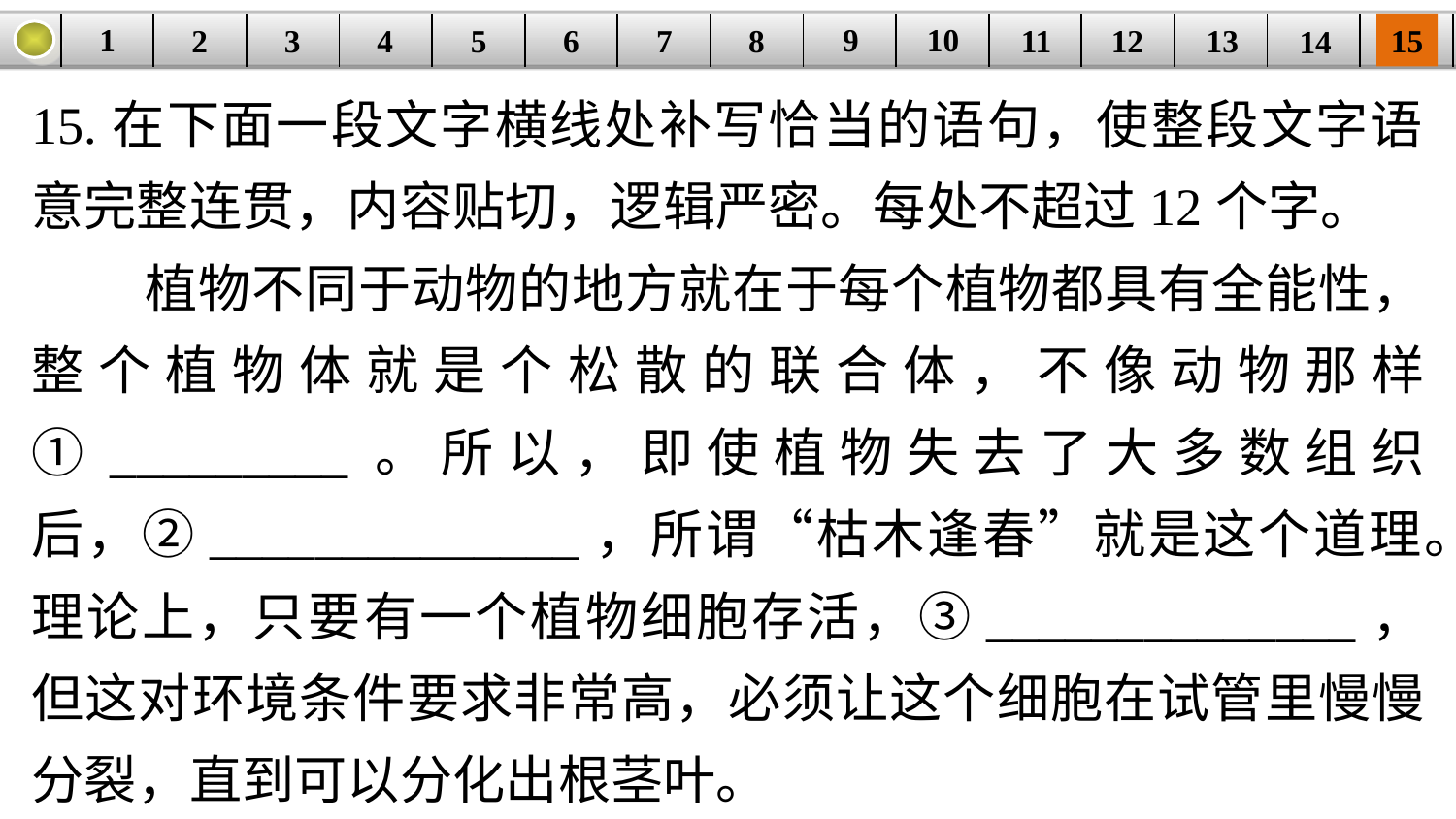

9
10
1
3
4
5
6
8
11
2
12
15
|  |  |  |  |  |  |  |  |  |  |  |  |  |  |  |
| --- | --- | --- | --- | --- | --- | --- | --- | --- | --- | --- | --- | --- | --- | --- |
7
13
14

15.在下面一段文字横线处补写恰当的语句，使整段文字语意完整连贯，内容贴切，逻辑严密。每处不超过12个字。
        植物不同于动物的地方就在于每个植物都具有全能性，整个植物体就是个松散的联合体，不像动物那样①_________。所以，即使植物失去了大多数组织后，②______________，所谓“枯木逢春”就是这个道理。理论上，只要有一个植物细胞存活，③______________，但这对环境条件要求非常高，必须让这个细胞在试管里慢慢分裂，直到可以分化出根茎叶。